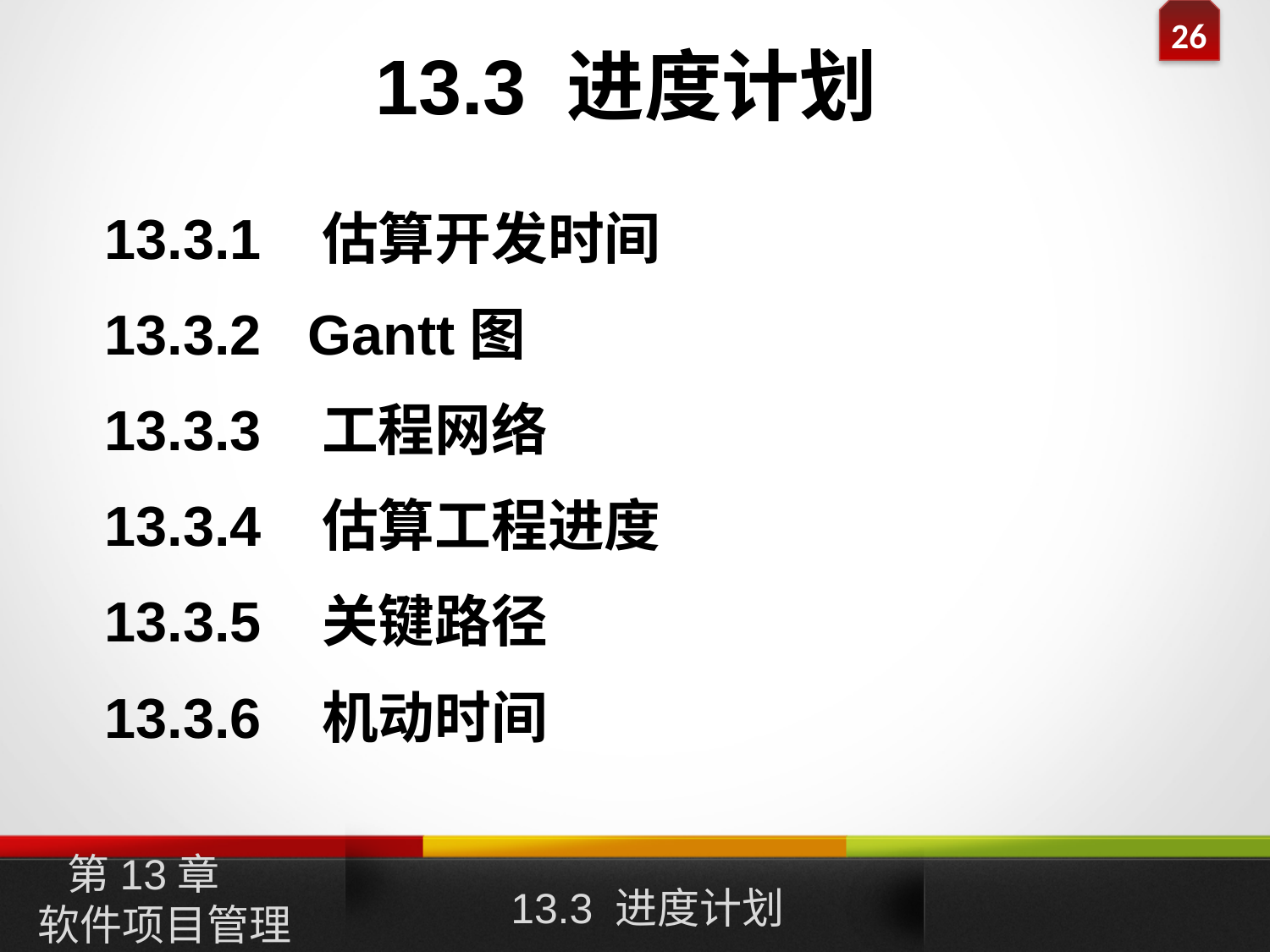

13.3 进度计划
13.3.1   估算开发时间
13.3.2   Gantt图
13.3.3   工程网络
13.3.4   估算工程进度
13.3.5   关键路径
13.3.6   机动时间
第13章
软件项目管理
13.3 进度计划